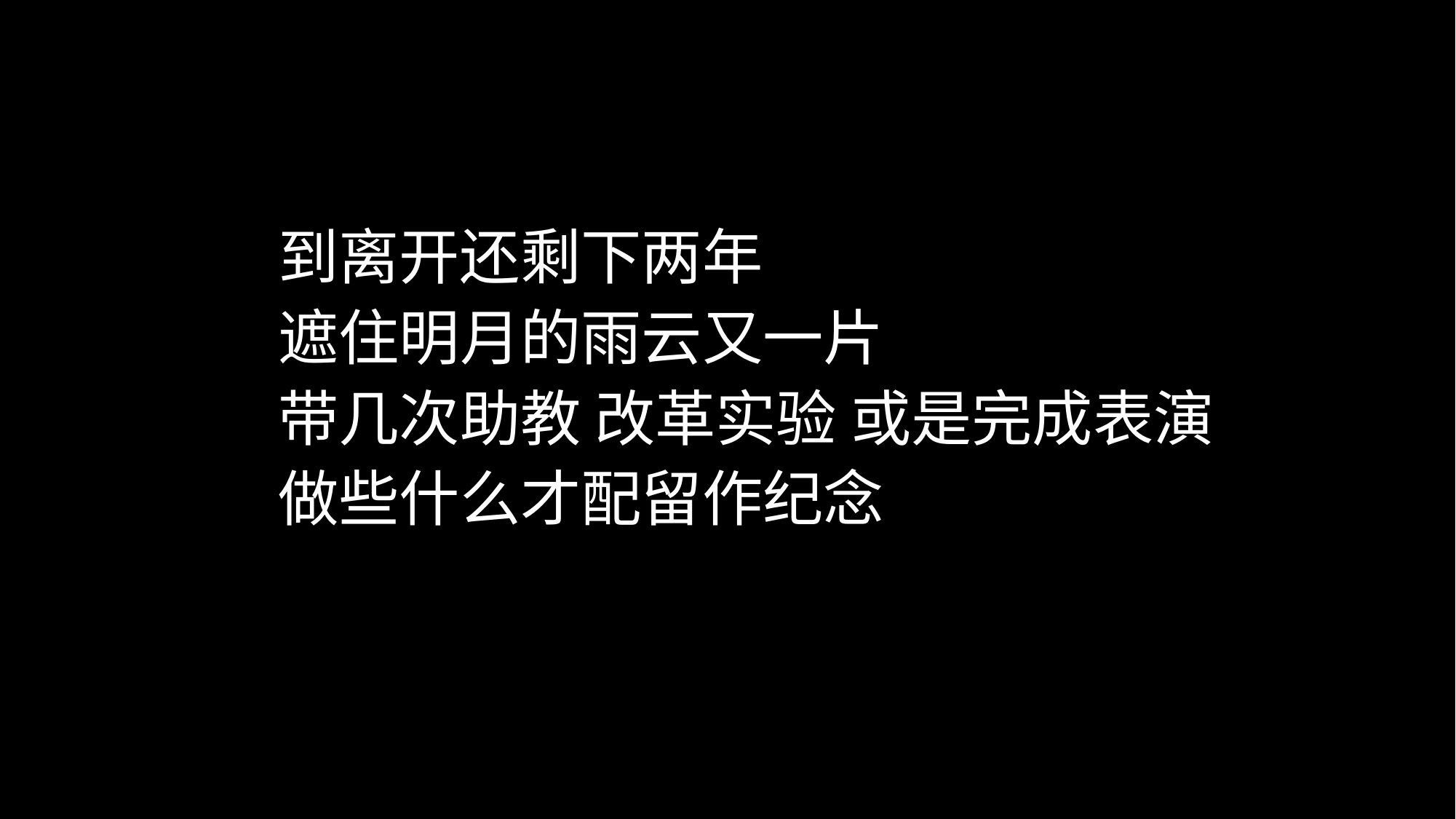

到离开还剩下两年
遮住明月的雨云又一片
带几次助教 改革实验 或是完成表演
做些什么才配留作纪念